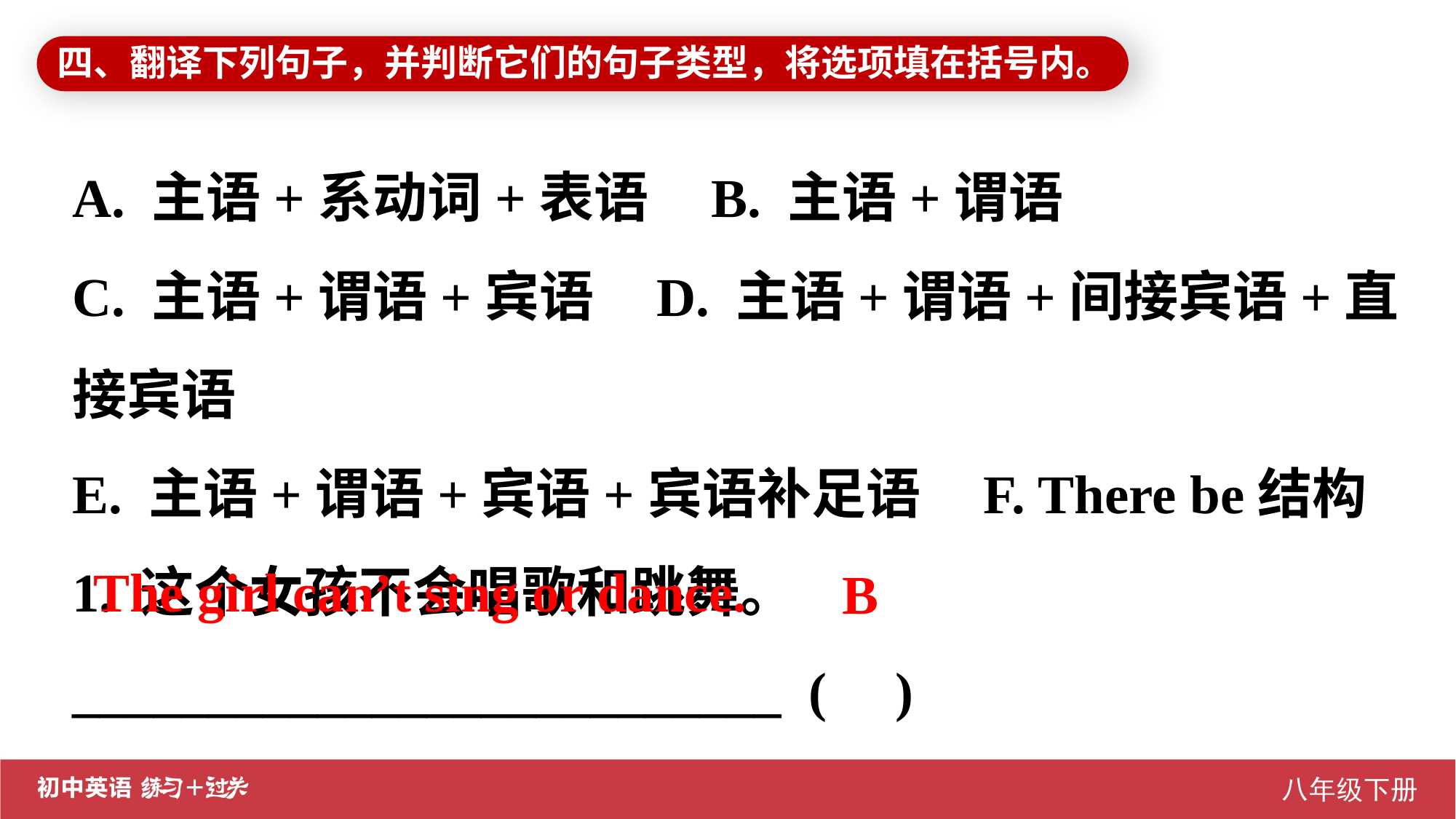

四、翻译下列句子，并判断它们的句子类型，将选项填在括号内。

A. 主语+系动词+表语    B. 主语+谓语
C. 主语+谓语+宾语    D. 主语+谓语+间接宾语+直接宾语
E. 主语+谓语+宾语+宾语补足语    F. There be结构
1. 这个女孩不会唱歌和跳舞。
__________________________  (     )
The girl can’t sing or dance.
B